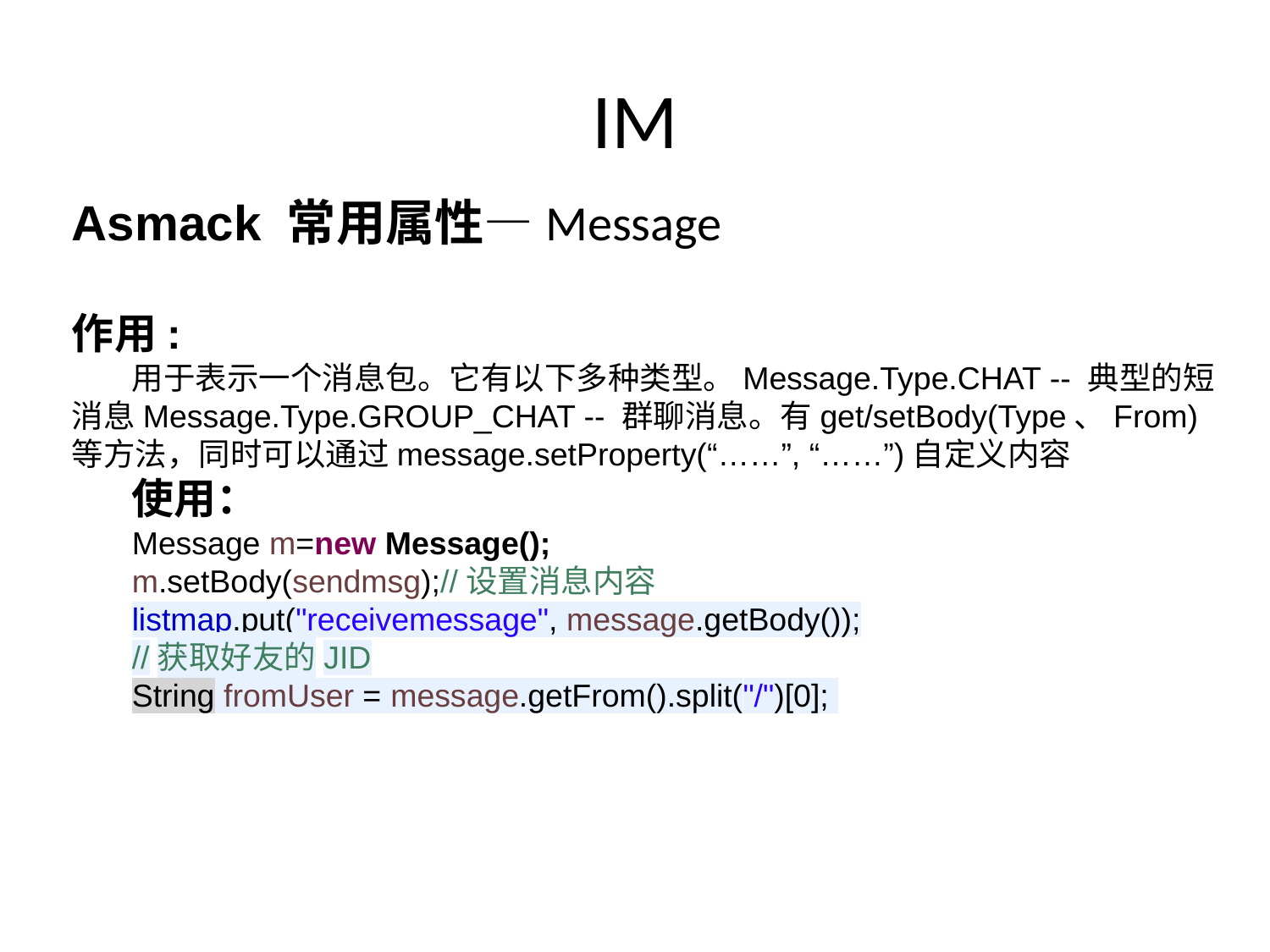

# IM
Asmack 常用属性—Message
作用:
用于表示一个消息包。它有以下多种类型。Message.Type.CHAT -- 典型的短消息Message.Type.GROUP_CHAT -- 群聊消息。有get/setBody(Type、From)等方法，同时可以通过message.setProperty(“……”, “……”)自定义内容
使用：
Message m=new Message();
m.setBody(sendmsg);//设置消息内容
listmap.put("receivemessage", message.getBody());
//获取好友的JID
String fromUser = message.getFrom().split("/")[0];